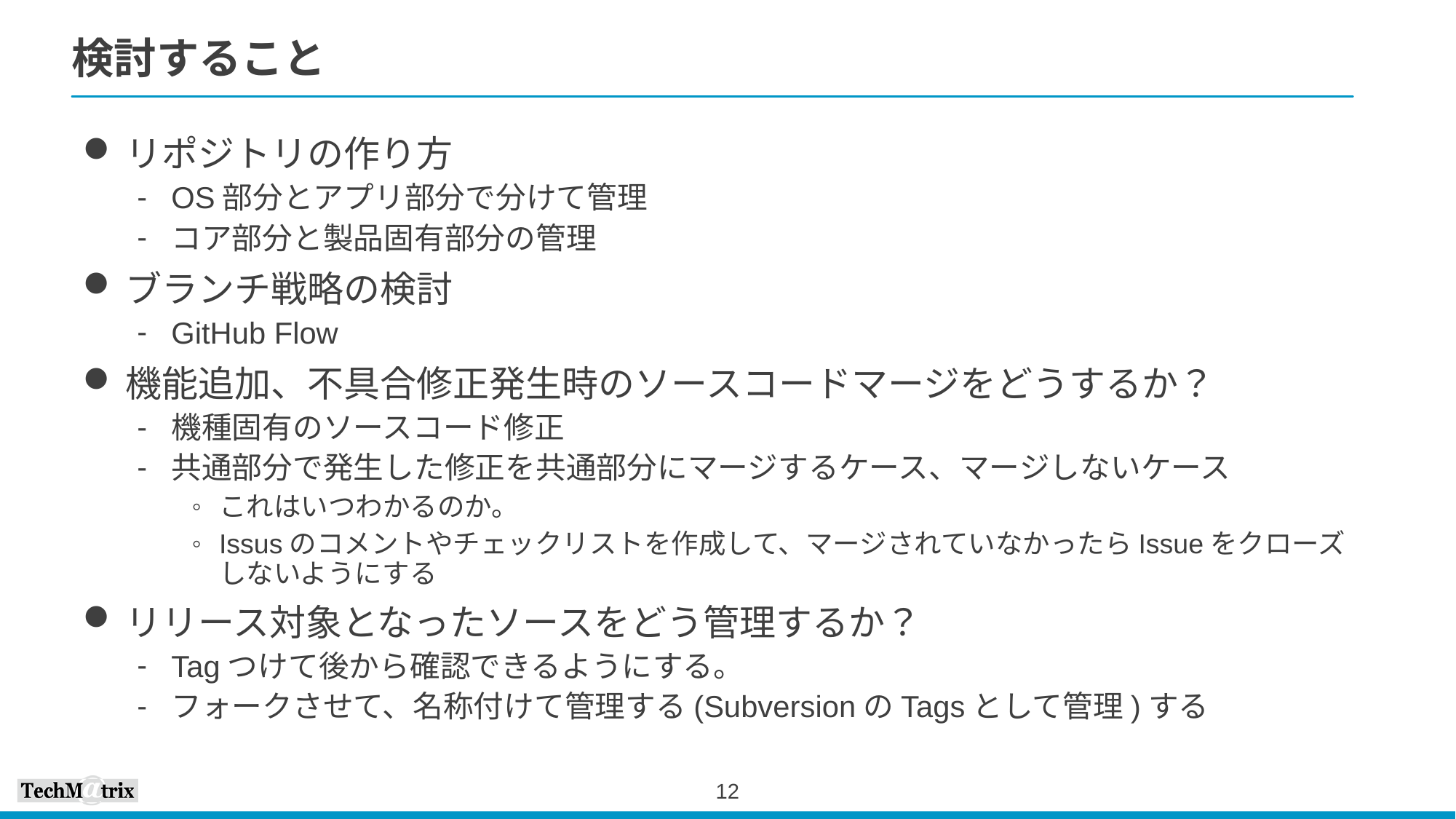

# 検討すること
リポジトリの作り方
OS部分とアプリ部分で分けて管理
コア部分と製品固有部分の管理
ブランチ戦略の検討
GitHub Flow
機能追加、不具合修正発生時のソースコードマージをどうするか？
機種固有のソースコード修正
共通部分で発生した修正を共通部分にマージするケース、マージしないケース
これはいつわかるのか。
Issusのコメントやチェックリストを作成して、マージされていなかったらIssueをクローズしないようにする
リリース対象となったソースをどう管理するか？
Tagつけて後から確認できるようにする。
フォークさせて、名称付けて管理する(SubversionのTagsとして管理)する